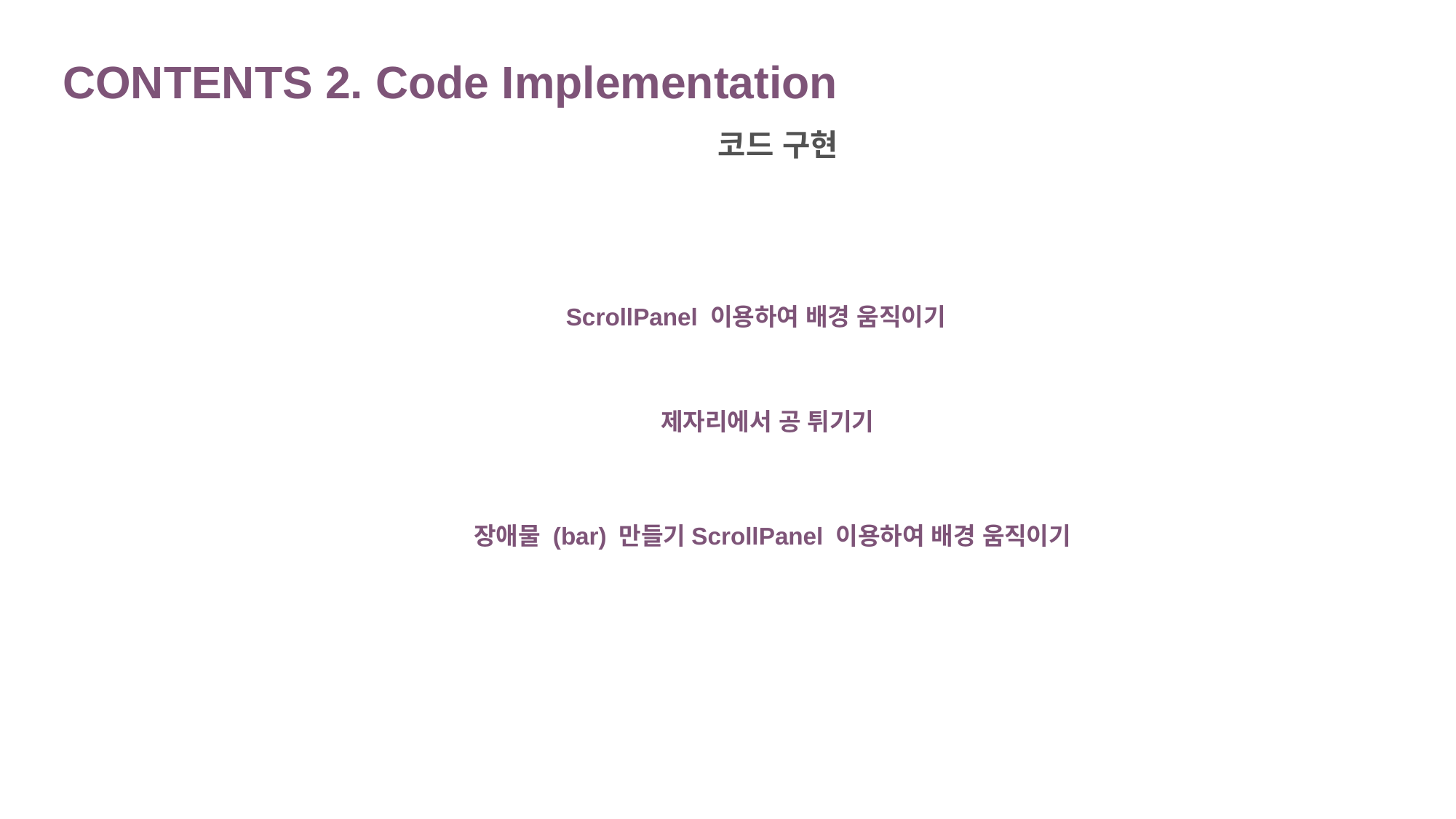

CONTENTS 2. Code Implementation
코드 구현
 ScrollPanel 이용하여 배경 움직이기

 제자리에서 공 튀기기

 장애물 (bar) 만들기ScrollPanel 이용하여 배경 움직이기